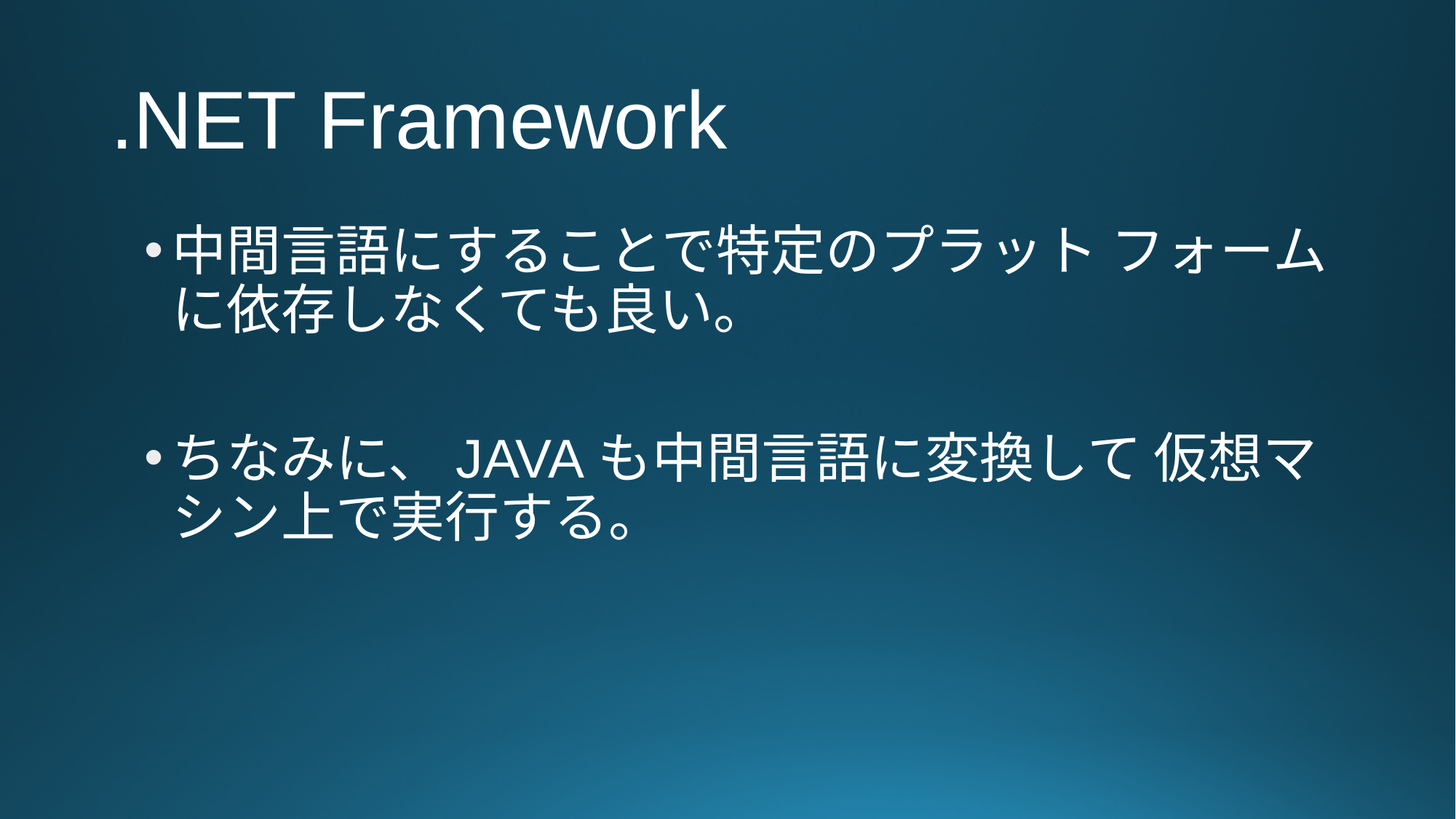

# .NET Framework
中間言語にすることで特定のプラット フォームに依存しなくても良い。

ちなみに、JAVAも中間言語に変換して 仮想マシン上で実行する。